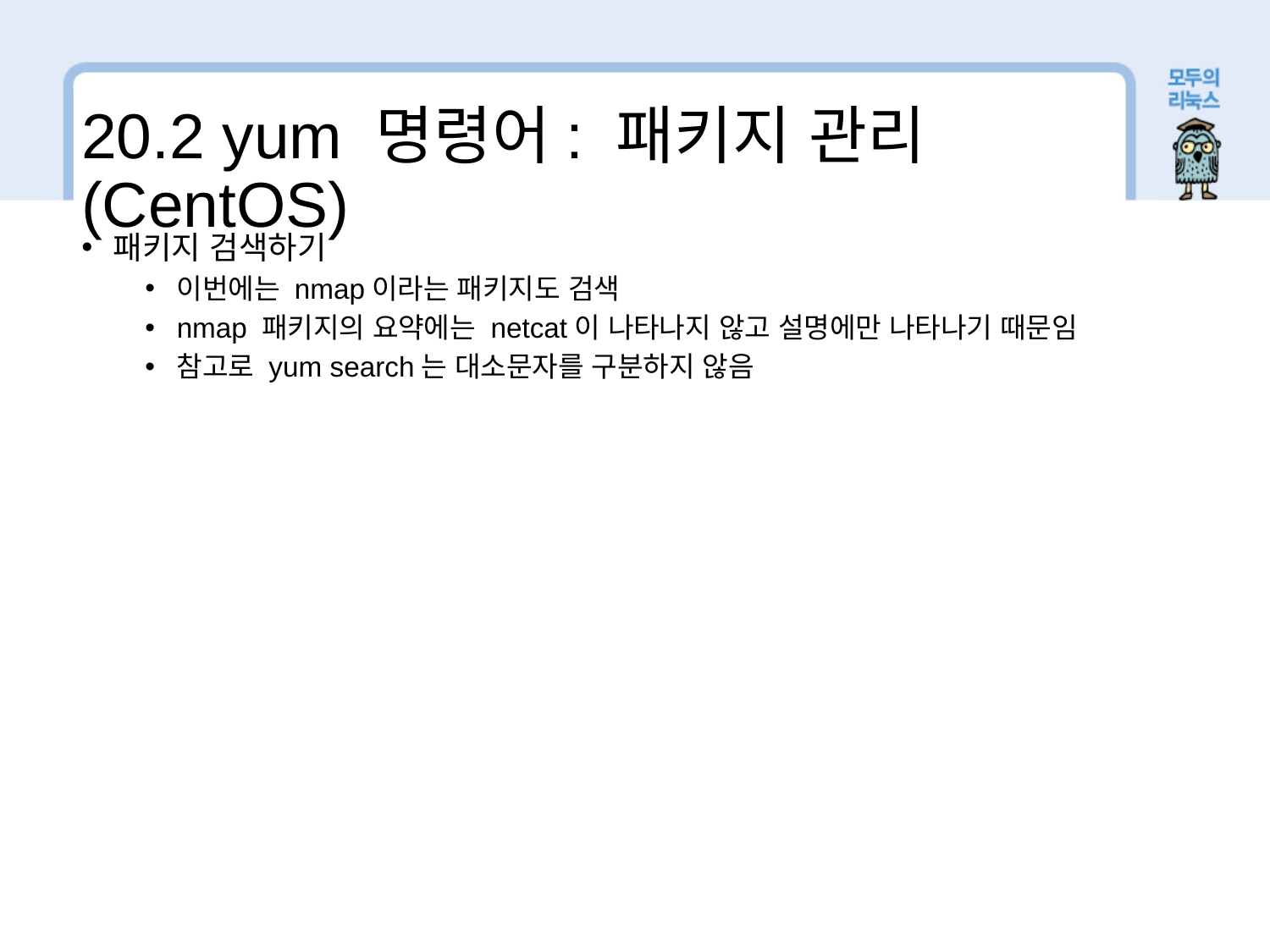

20.2 yum 명령어: 패키지 관리(CentOS)
패키지 검색하기
이번에는 nmap이라는 패키지도 검색
nmap 패키지의 요약에는 netcat이 나타나지 않고 설명에만 나타나기 때문임
참고로 yum search는 대소문자를 구분하지 않음